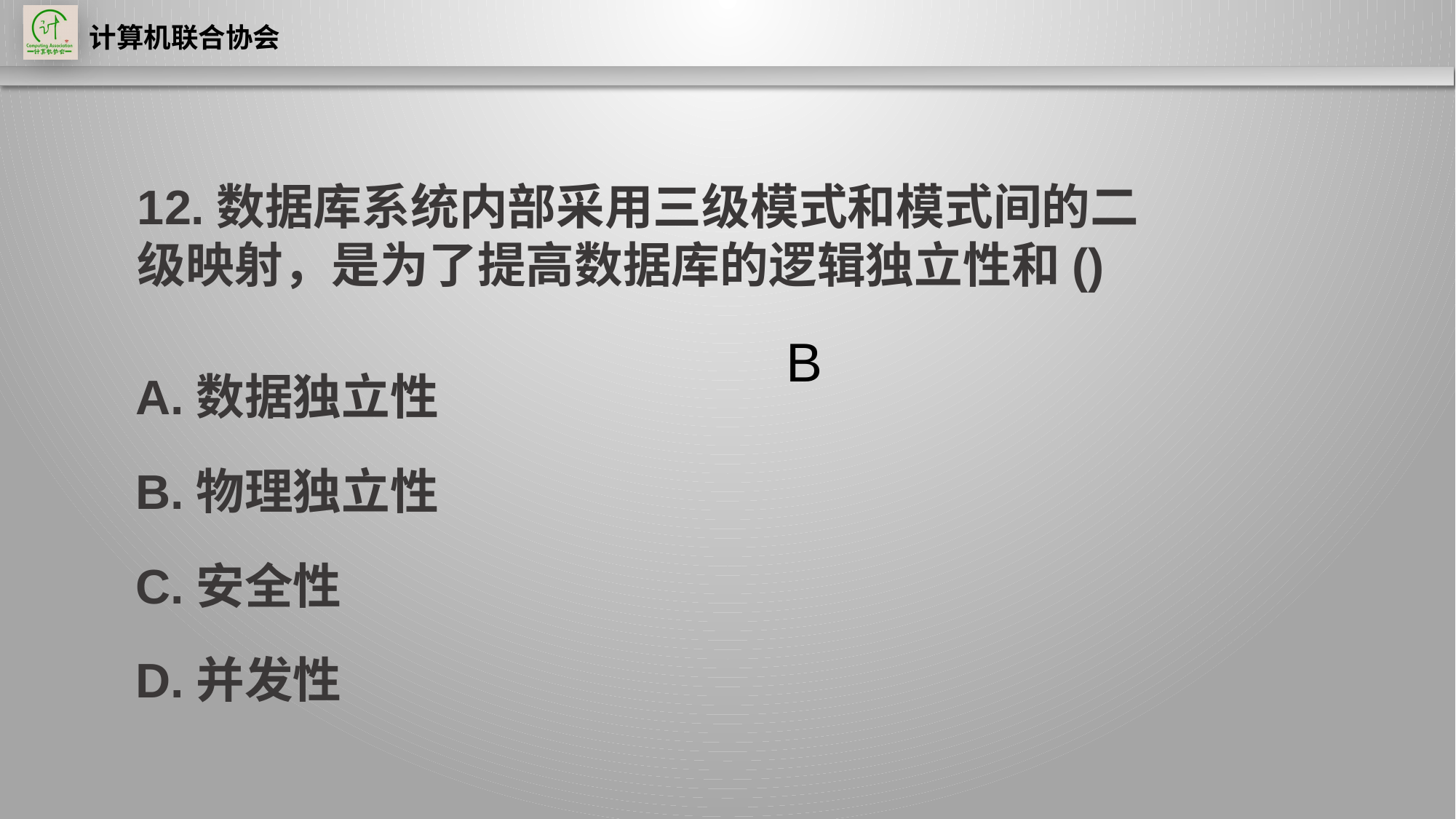

12.数据库系统内部采用三级模式和模式间的二级映射，是为了提高数据库的逻辑独立性和()
B
A.数据独立性
B.物理独立性
C.安全性
D.并发性